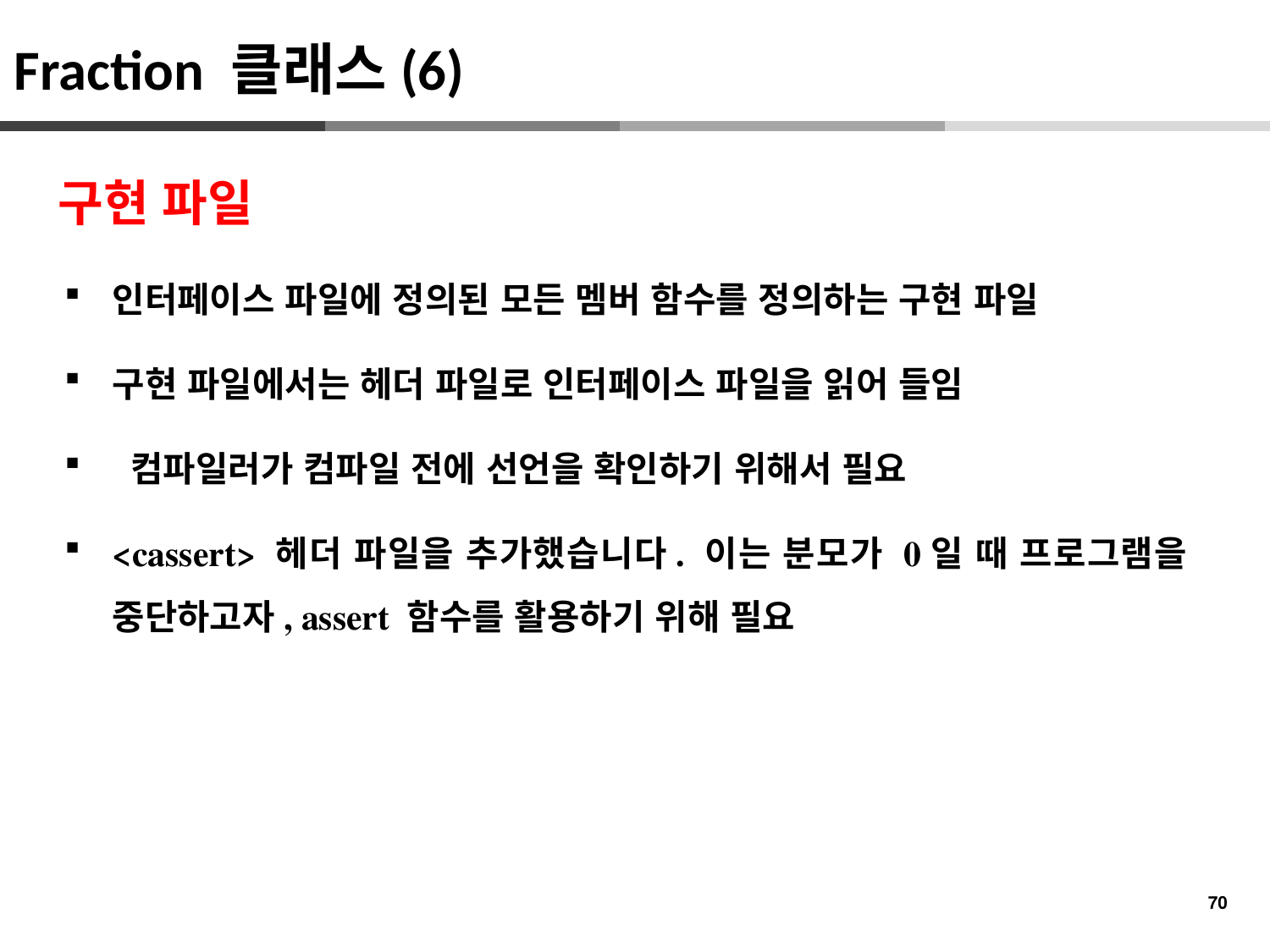

Fraction 클래스(6)
구현 파일

인터페이스 파일에 정의된 모든 멤버 함수를 정의하는 구현 파일
구현 파일에서는 헤더 파일로 인터페이스 파일을 읽어 들임
 컴파일러가 컴파일 전에 선언을 확인하기 위해서 필요
<cassert> 헤더 파일을 추가했습니다. 이는 분모가 0일 때 프로그램을 중단하고자, assert 함수를 활용하기 위해 필요